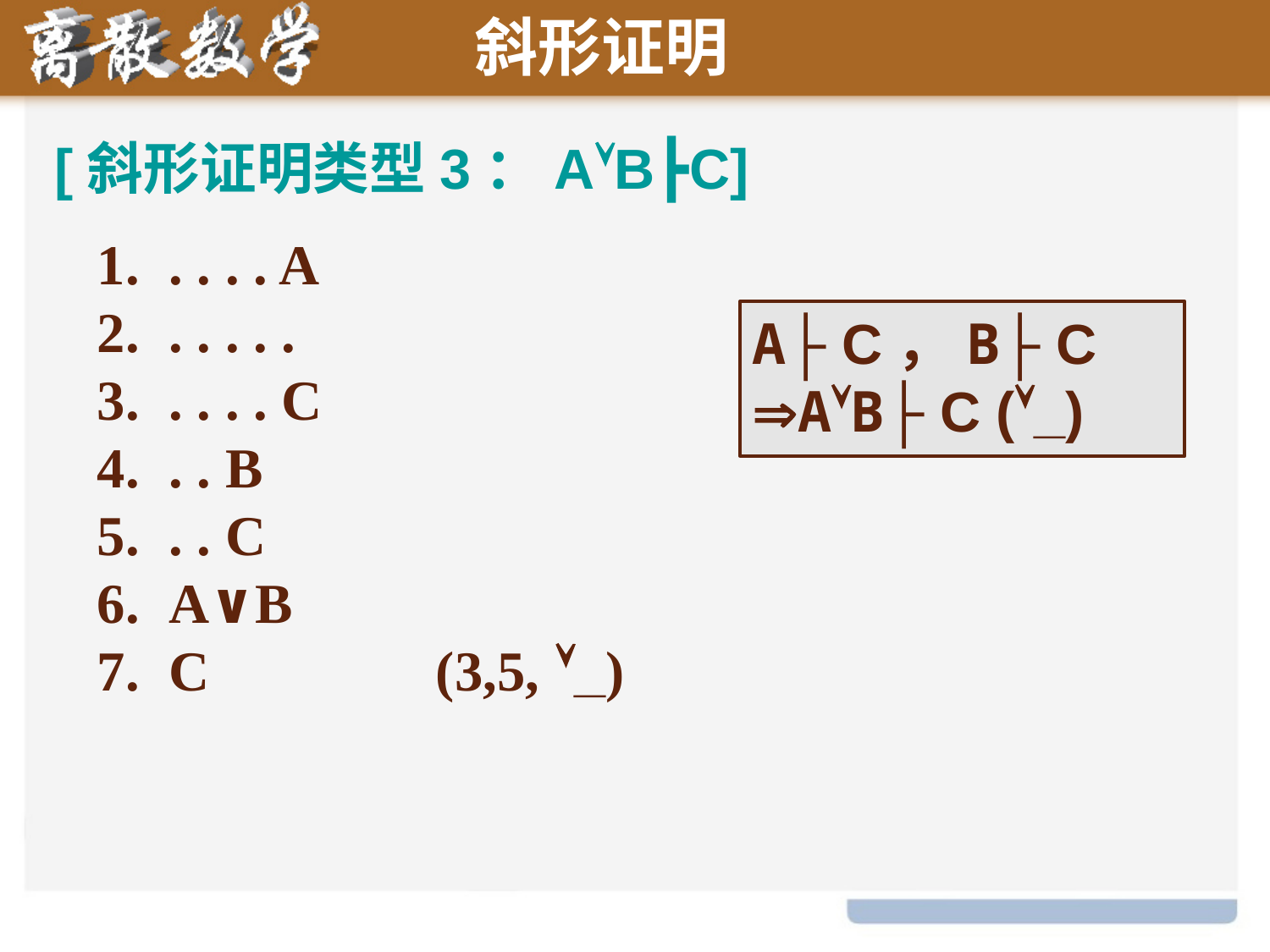

斜形证明
[斜形证明类型3：A∨B┣C]

. . . . A
. . . . .
. . . . C
. . B
. . C
A∨B
C                (3,5, ∨_)
A├ C，B├ C
⇒A∨B├ C (∨_)